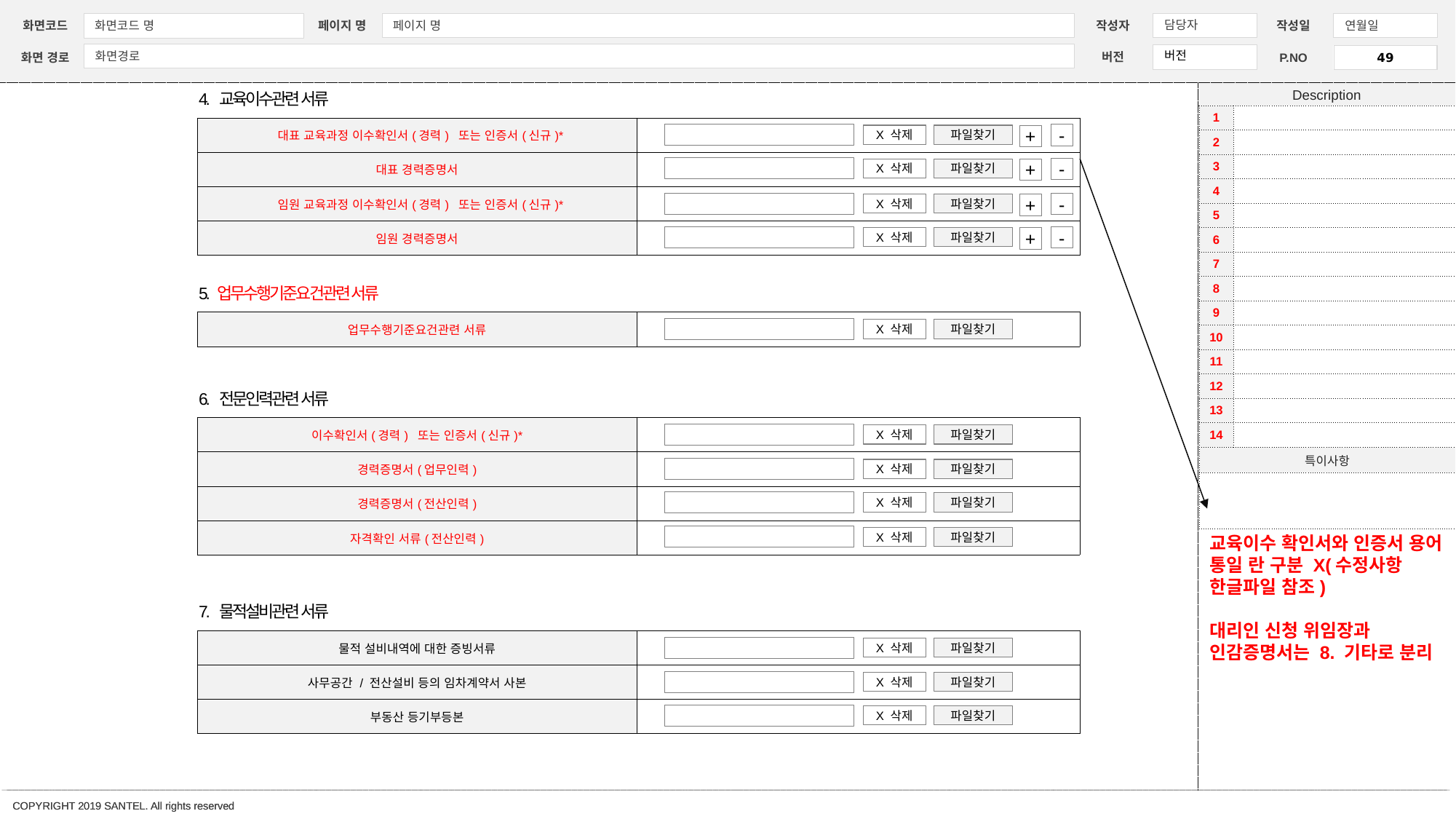

4.  교육이수관련 서류
| 1 |  |
| --- | --- |
| 2 |  |
| 3 |  |
| 4 |  |
| 5 |  |
| 6 |  |
| 7 |  |
| 8 |  |
| 9 |  |
| 10 |  |
| 11 |  |
| 12 |  |
| 13 |  |
| 14 |  |
| 특이사항 |  |
|  |  |
| 대표 교육과정 이수확인서(경력) 또는 인증서(신규)\* |  |
| --- | --- |
| 대표 경력증명서 |  |
| 임원 교육과정 이수확인서(경력) 또는 인증서(신규)\* |  |
| 임원 경력증명서 |  |

-
X 삭제
파일찾기
+
-

X 삭제
파일찾기
+

-
X 삭제
파일찾기
+
-

X 삭제
파일찾기
+
5. 업무수행기준요건관련 서류
| 업무수행기준요건관련 서류 |  |
| --- | --- |

X 삭제
파일찾기
6.  전문인력관련 서류
| 이수확인서(경력) 또는 인증서(신규)\* |  |
| --- | --- |
| 경력증명서(업무인력) |  |
| 경력증명서(전산인력) |  |
| 자격확인 서류(전산인력) |  |

X 삭제
파일찾기

X 삭제
파일찾기

X 삭제
파일찾기

교육이수 확인서와 인증서 용어 통일 란 구분 X(수정사항 한글파일 참조)

대리인 신청 위임장과 인감증명서는 8. 기타로 분리
X 삭제
파일찾기
7.  물적설비관련 서류
| 물적 설비내역에 대한 증빙서류 |  |
| --- | --- |
| 사무공간 / 전산설비 등의 임차계약서 사본 |  |
| 부동산 등기부등본 |  |

X 삭제
파일찾기

X 삭제
파일찾기

X 삭제
파일찾기